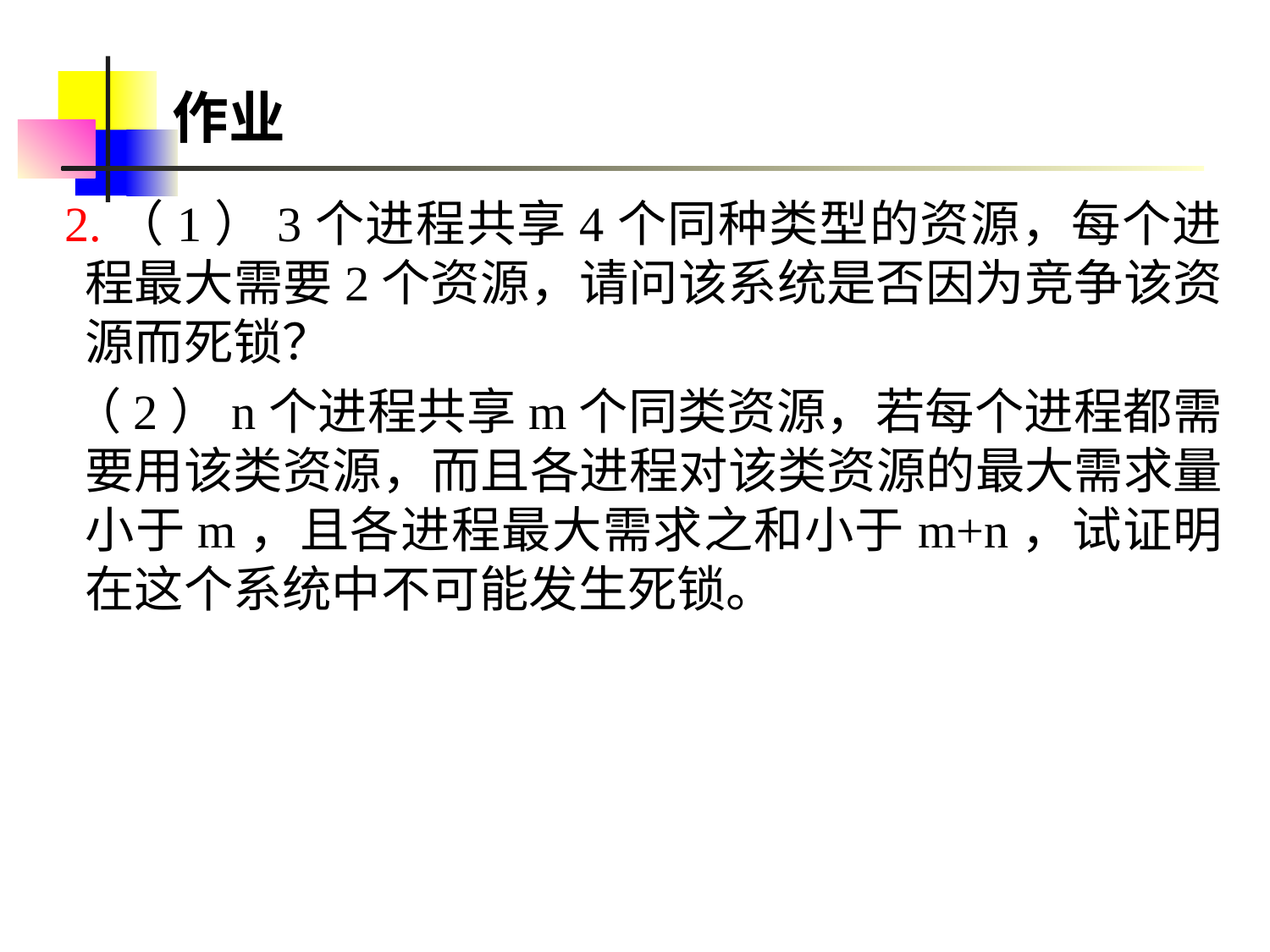

# 作业
  2.（1）3个进程共享4个同种类型的资源，每个进程最大需要2个资源，请问该系统是否因为竞争该资源而死锁？
  （2）n个进程共享m个同类资源，若每个进程都需要用该类资源，而且各进程对该类资源的最大需求量小于m，且各进程最大需求之和小于m+n，试证明在这个系统中不可能发生死锁。